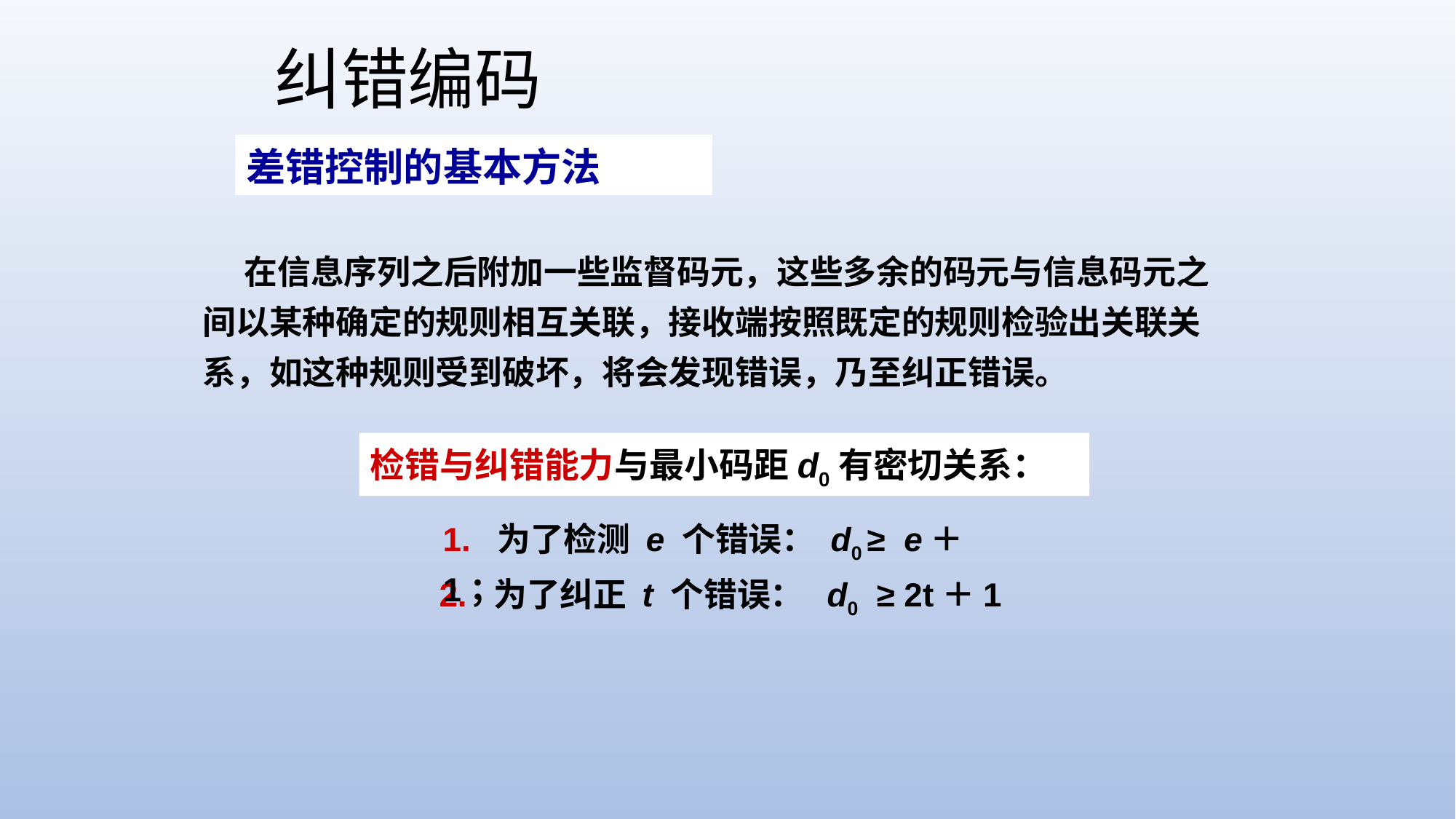

# 纠错编码
差错控制的基本方法
    在信息序列之后附加一些监督码元，这些多余的码元与信息码元之间以某种确定的规则相互关联，接收端按照既定的规则检验出关联关系，如这种规则受到破坏，将会发现错误，乃至纠正错误。
检错与纠错能力与最小码距d0有密切关系：
1.  为了检测 e 个错误： d0 ≥  e＋1；
2.  为了纠正 t 个错误：  d0  ≥ 2t＋1